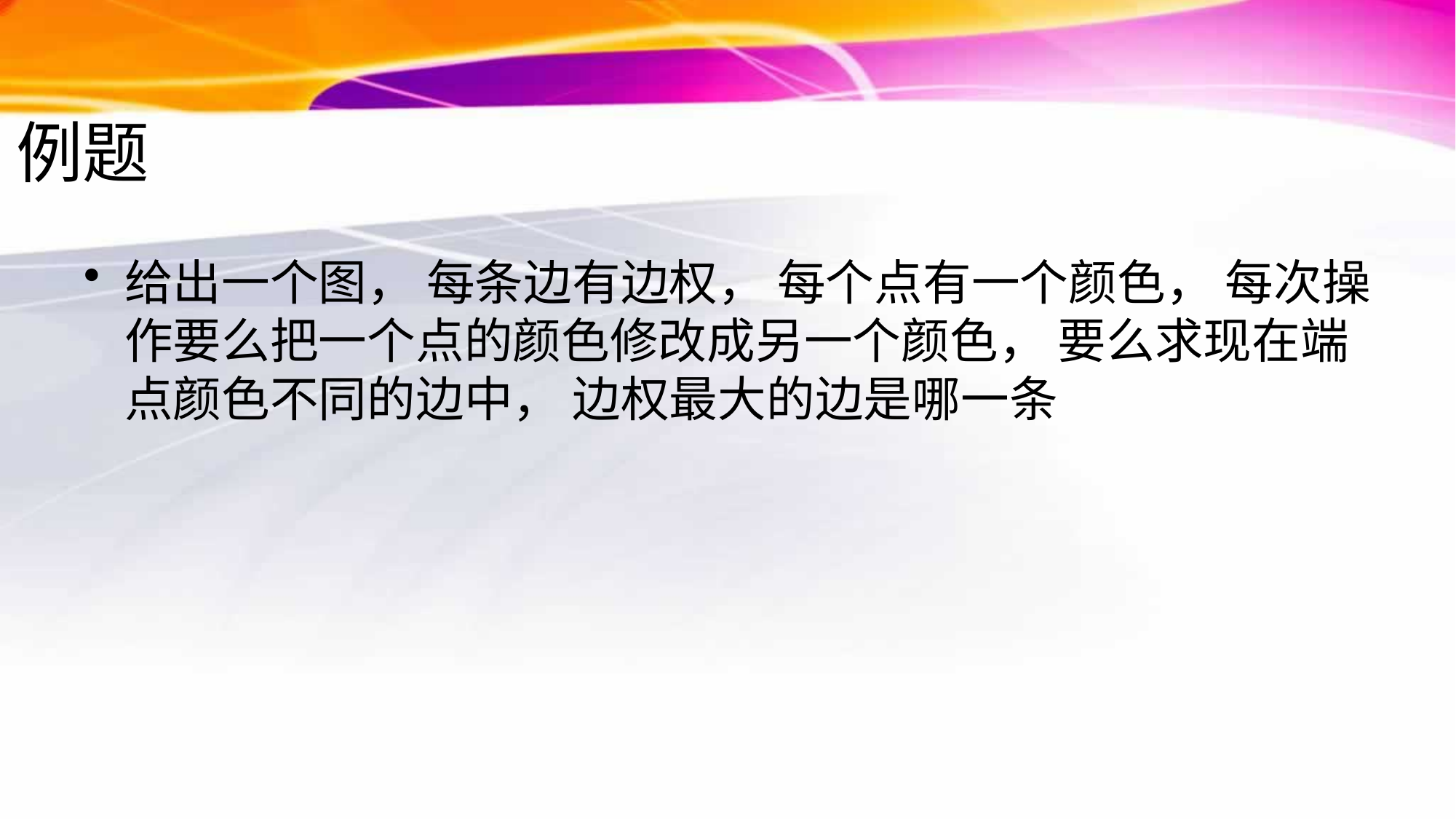

# 例题
给出一个图， 每条边有边权， 每个点有一个颜色， 每次操作要么把一个点的颜色修改成另一个颜色， 要么求现在端点颜色不同的边中， 边权最大的边是哪一条